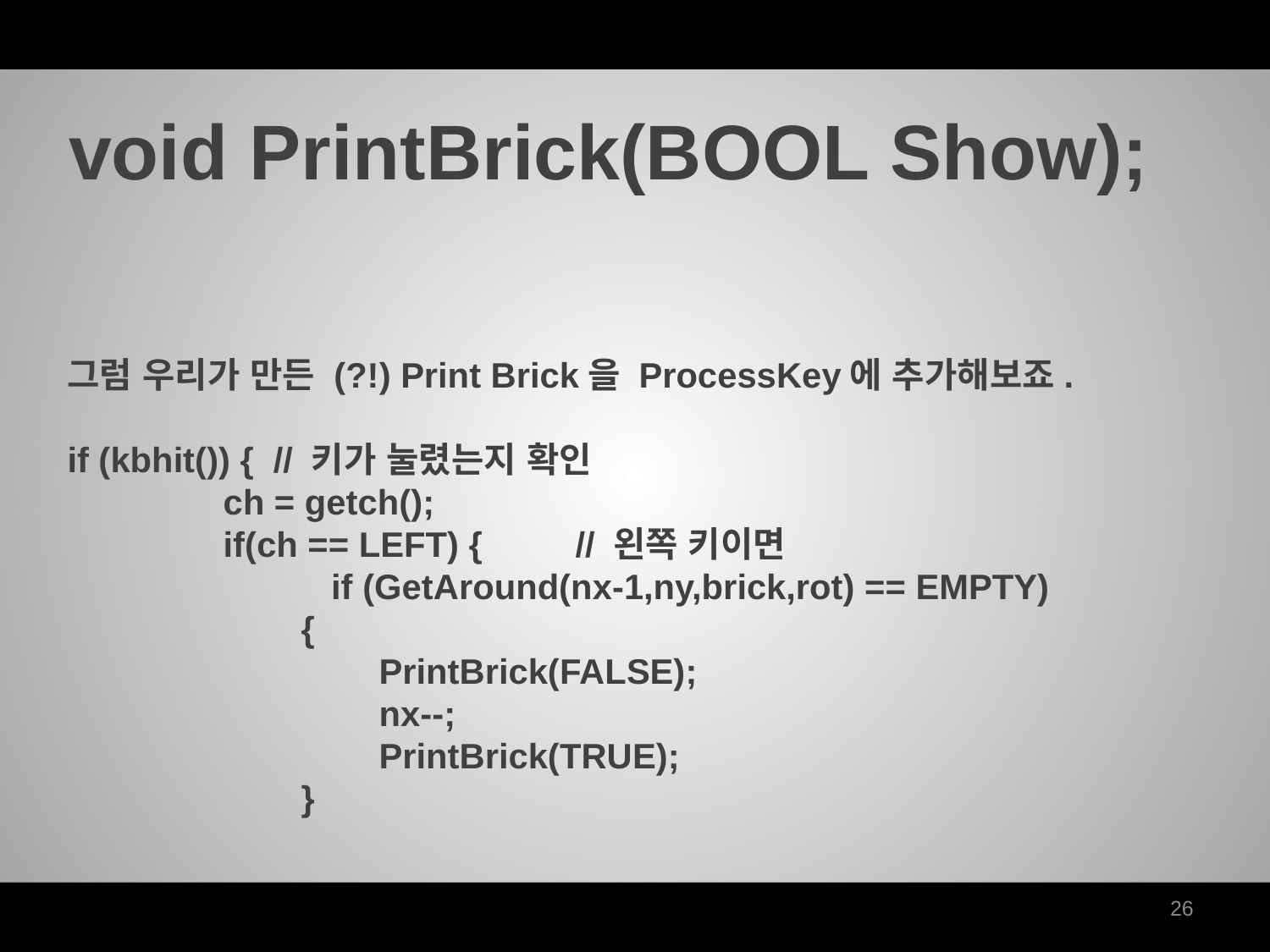

void PrintBrick(BOOL Show);
그럼 우리가 만든 (?!) Print Brick을 ProcessKey에 추가해보죠.

if (kbhit()) {  // 키가 눌렸는지 확인
                ch = getch();
                if(ch == LEFT) {	// 왼쪽 키이면
		 if (GetAround(nx-1,ny,brick,rot) == EMPTY)
                        {
                                PrintBrick(FALSE);
                                nx--;
                                PrintBrick(TRUE);
                        }
26